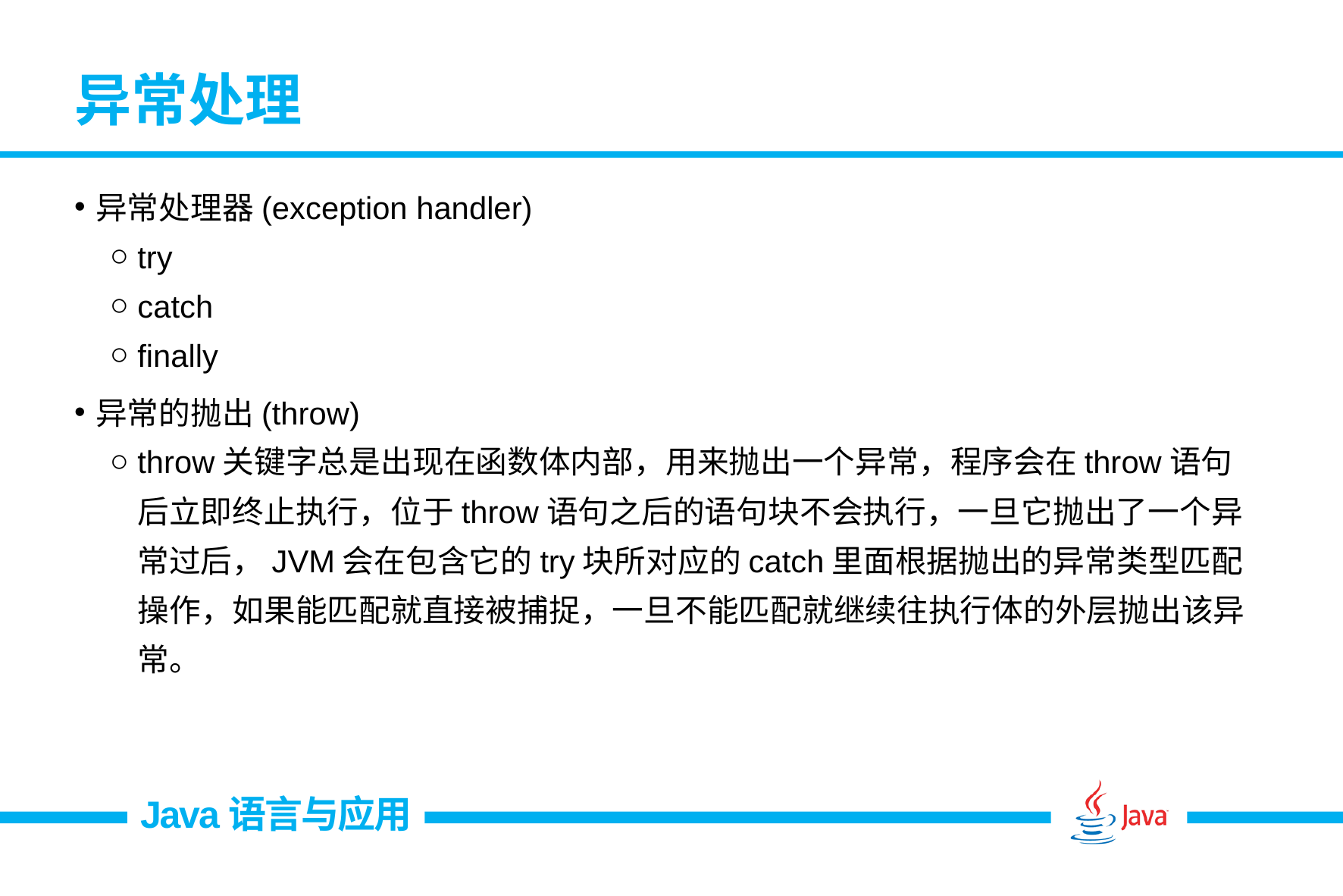

# 异常处理
异常处理器(exception handler)
try
catch
finally
异常的抛出(throw)
throw关键字总是出现在函数体内部，用来抛出一个异常，程序会在throw语句后立即终止执行，位于throw语句之后的语句块不会执行，一旦它抛出了一个异常过后，JVM会在包含它的try块所对应的catch里面根据抛出的异常类型匹配操作，如果能匹配就直接被捕捉，一旦不能匹配就继续往执行体的外层抛出该异常。